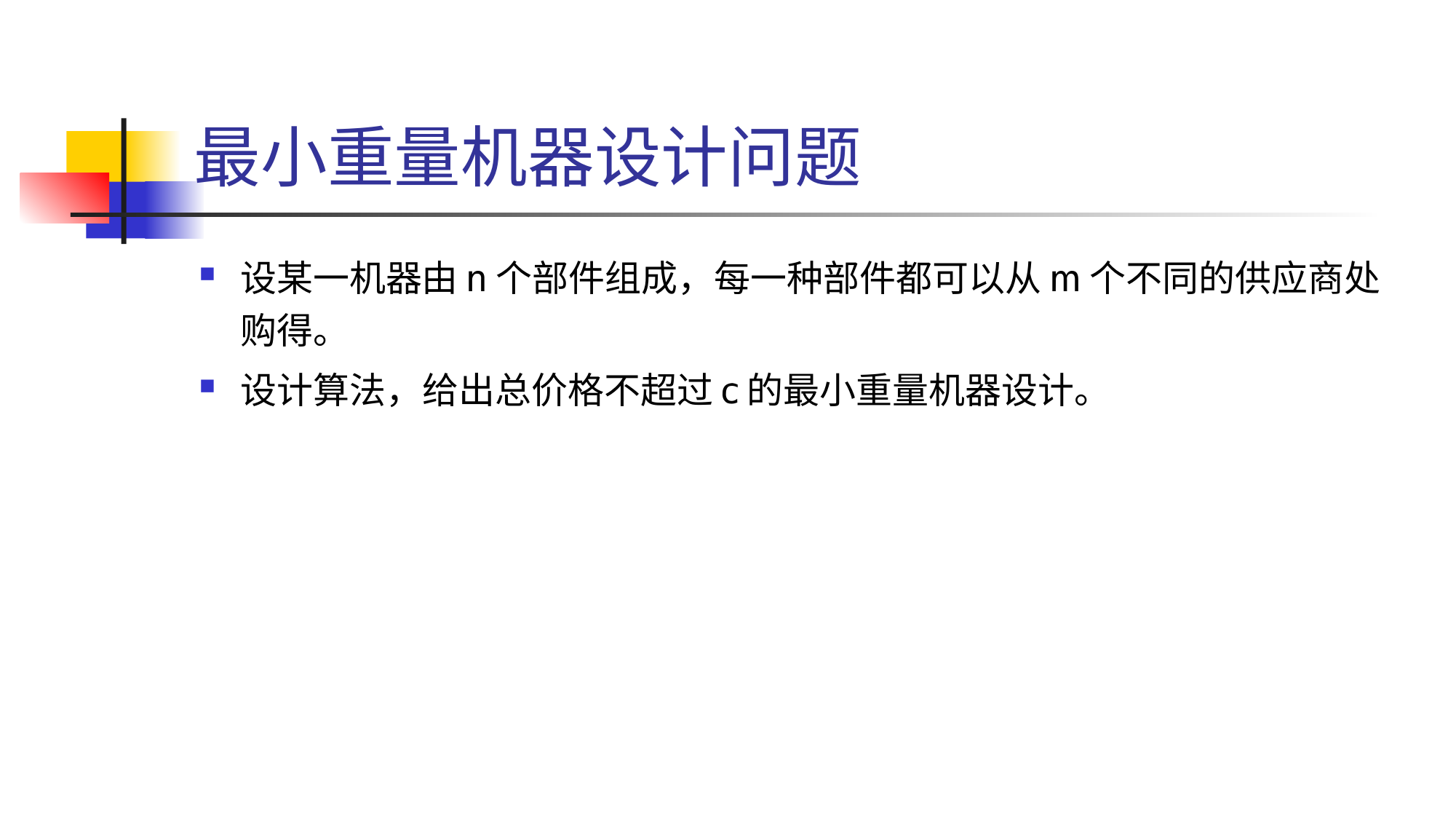

# 最小重量机器设计问题
设某一机器由n个部件组成，每一种部件都可以从m个不同的供应商处购得。
设计算法，给出总价格不超过c的最小重量机器设计。